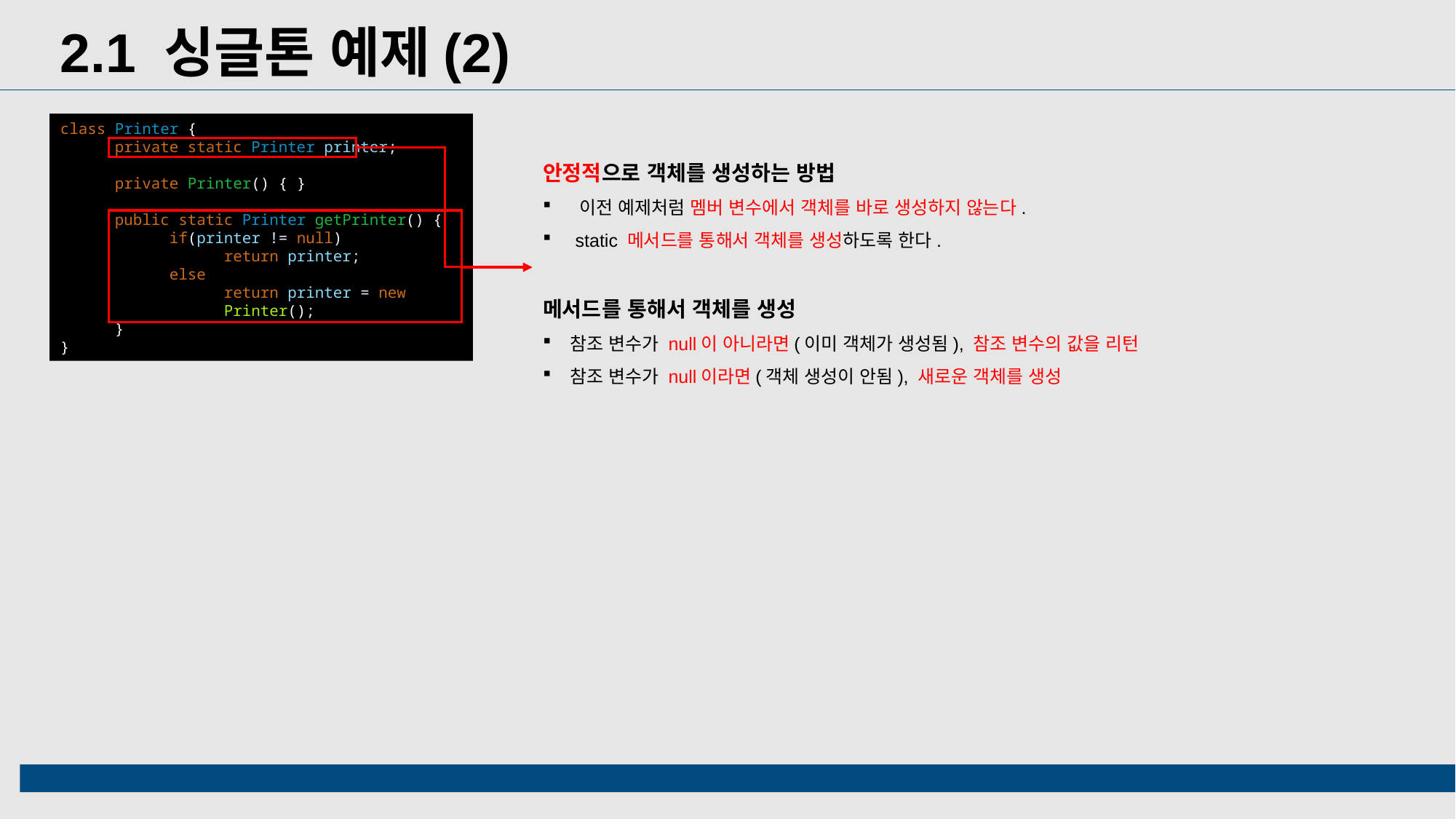

2.1 싱글톤 예제(2)
class Printer {
private static Printer printer;

private Printer() { }

public static Printer getPrinter() {
if(printer != null)
return printer;
else
return printer = new Printer();
}
}

안정적으로 객체를 생성하는 방법
 이전 예제처럼 멤버 변수에서 객체를 바로 생성하지 않는다.
 static 메서드를 통해서 객체를 생성하도록 한다.

메서드를 통해서 객체를 생성
참조 변수가 null이 아니라면(이미 객체가 생성됨), 참조 변수의 값을 리턴
참조 변수가 null이라면(객체 생성이 안됨), 새로운 객체를 생성